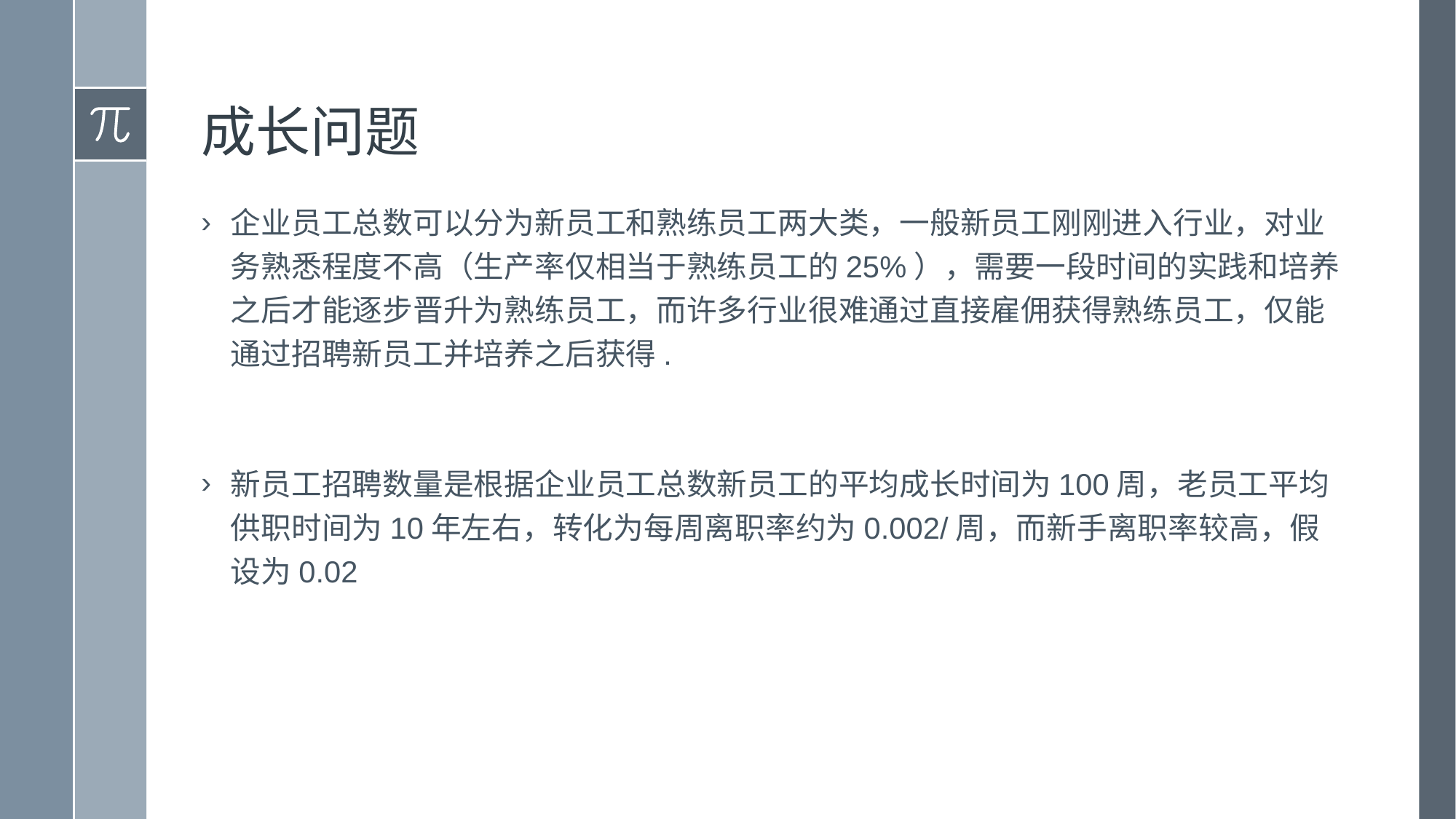

# 成长问题
企业员工总数可以分为新员工和熟练员工两大类，一般新员工刚刚进入行业，对业务熟悉程度不高（生产率仅相当于熟练员工的25%），需要一段时间的实践和培养之后才能逐步晋升为熟练员工，而许多行业很难通过直接雇佣获得熟练员工，仅能通过招聘新员工并培养之后获得.

新员工招聘数量是根据企业员工总数新员工的平均成长时间为100周，老员工平均供职时间为10年左右，转化为每周离职率约为0.002/周，而新手离职率较高，假设为0.02